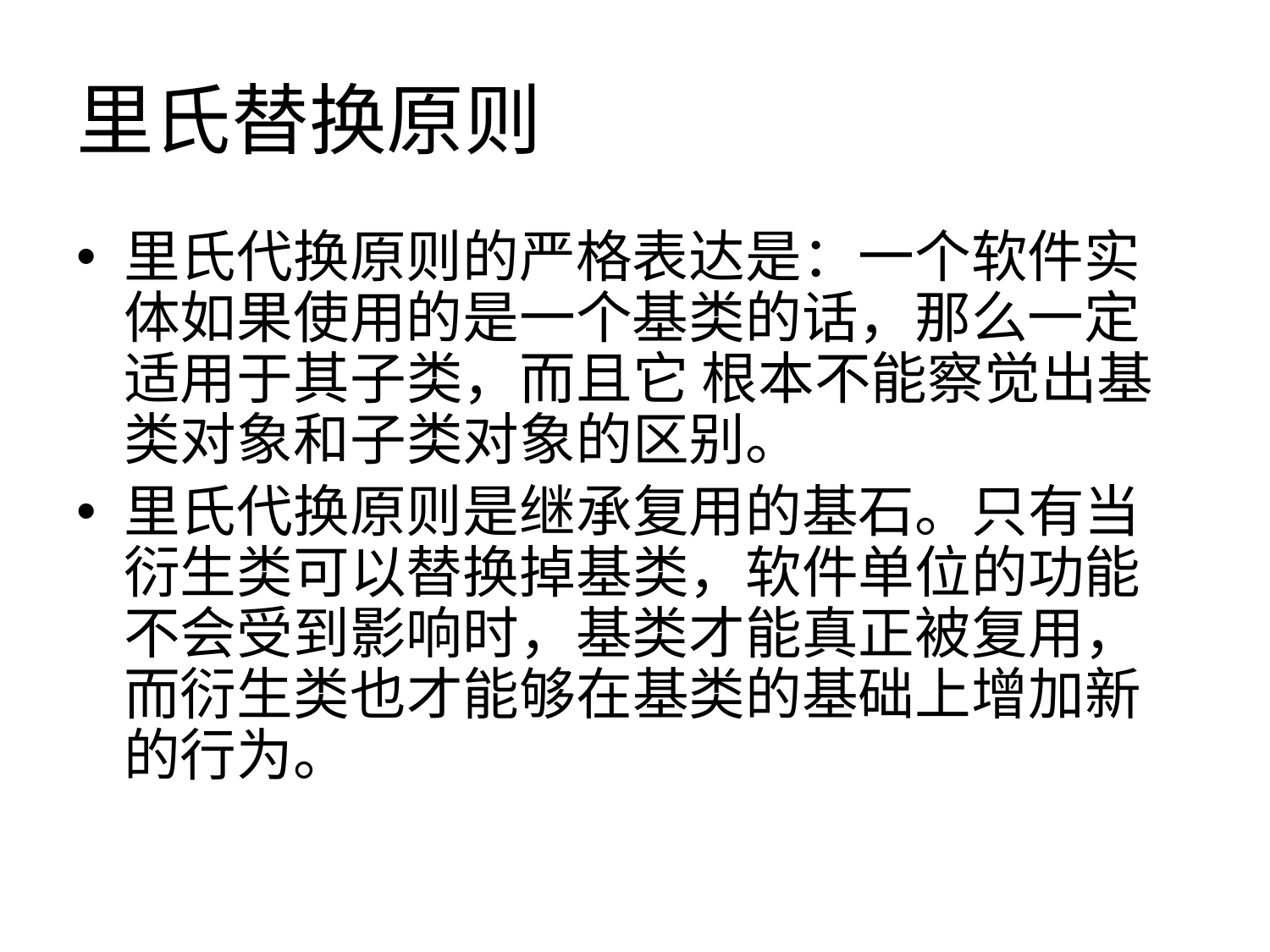

# 里氏替换原则
里氏代换原则的严格表达是：一个软件实体如果使用的是一个基类的话，那么一定适用于其子类，而且它 根本不能察觉出基类对象和子类对象的区别。
里氏代换原则是继承复用的基石。只有当衍生类可以替换掉基类，软件单位的功能不会受到影响时，基类才能真正被复用，而衍生类也才能够在基类的基础上增加新的行为。